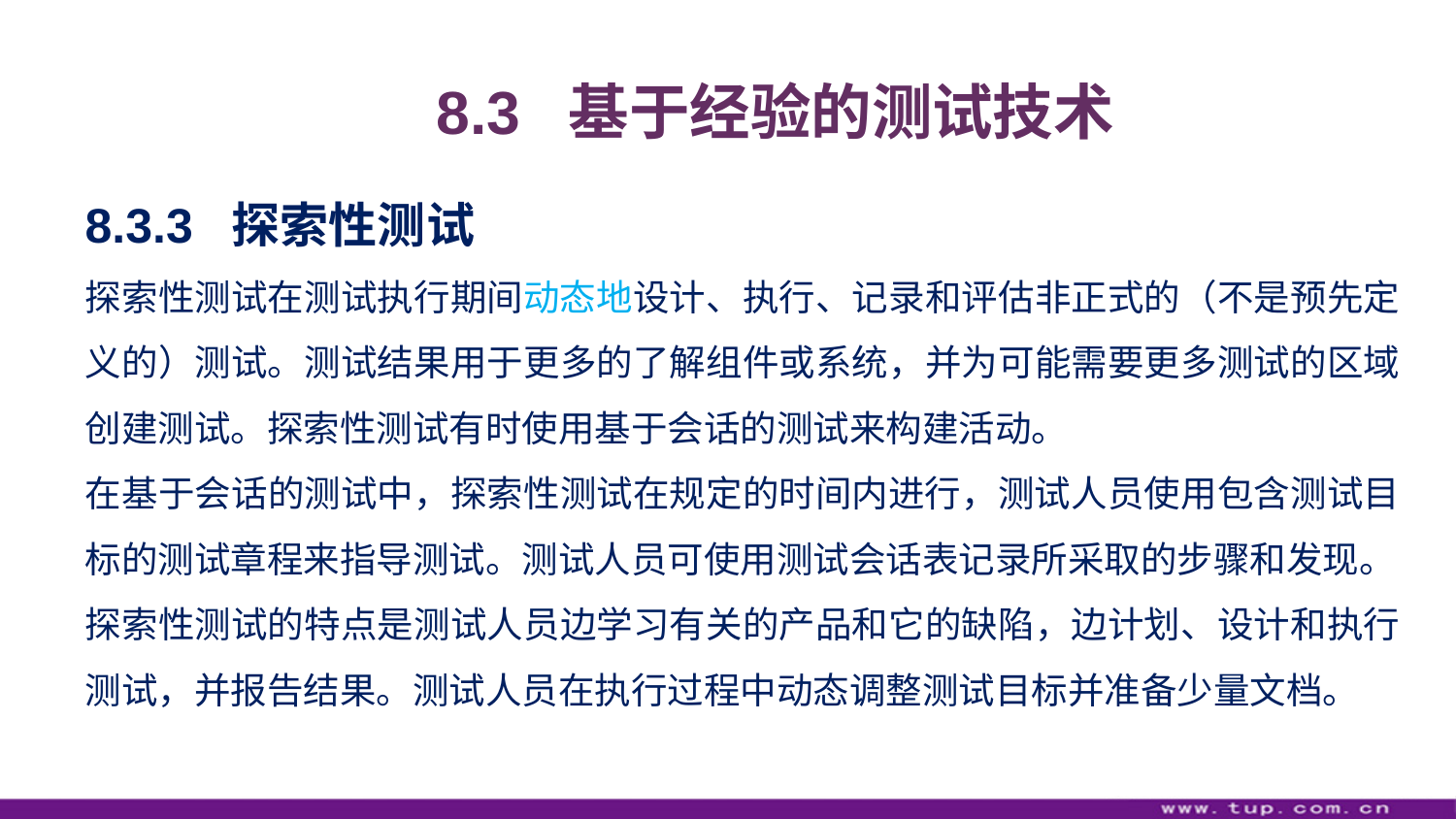

8.3  基于经验的测试技术

8.3.3  探索性测试
探索性测试在测试执行期间动态地设计、执行、记录和评估非正式的（不是预先定义的）测试。测试结果用于更多的了解组件或系统，并为可能需要更多测试的区域创建测试。探索性测试有时使用基于会话的测试来构建活动。
在基于会话的测试中，探索性测试在规定的时间内进行，测试人员使用包含测试目标的测试章程来指导测试。测试人员可使用测试会话表记录所采取的步骤和发现。
探索性测试的特点是测试人员边学习有关的产品和它的缺陷，边计划、设计和执行测试，并报告结果。测试人员在执行过程中动态调整测试目标并准备少量文档。